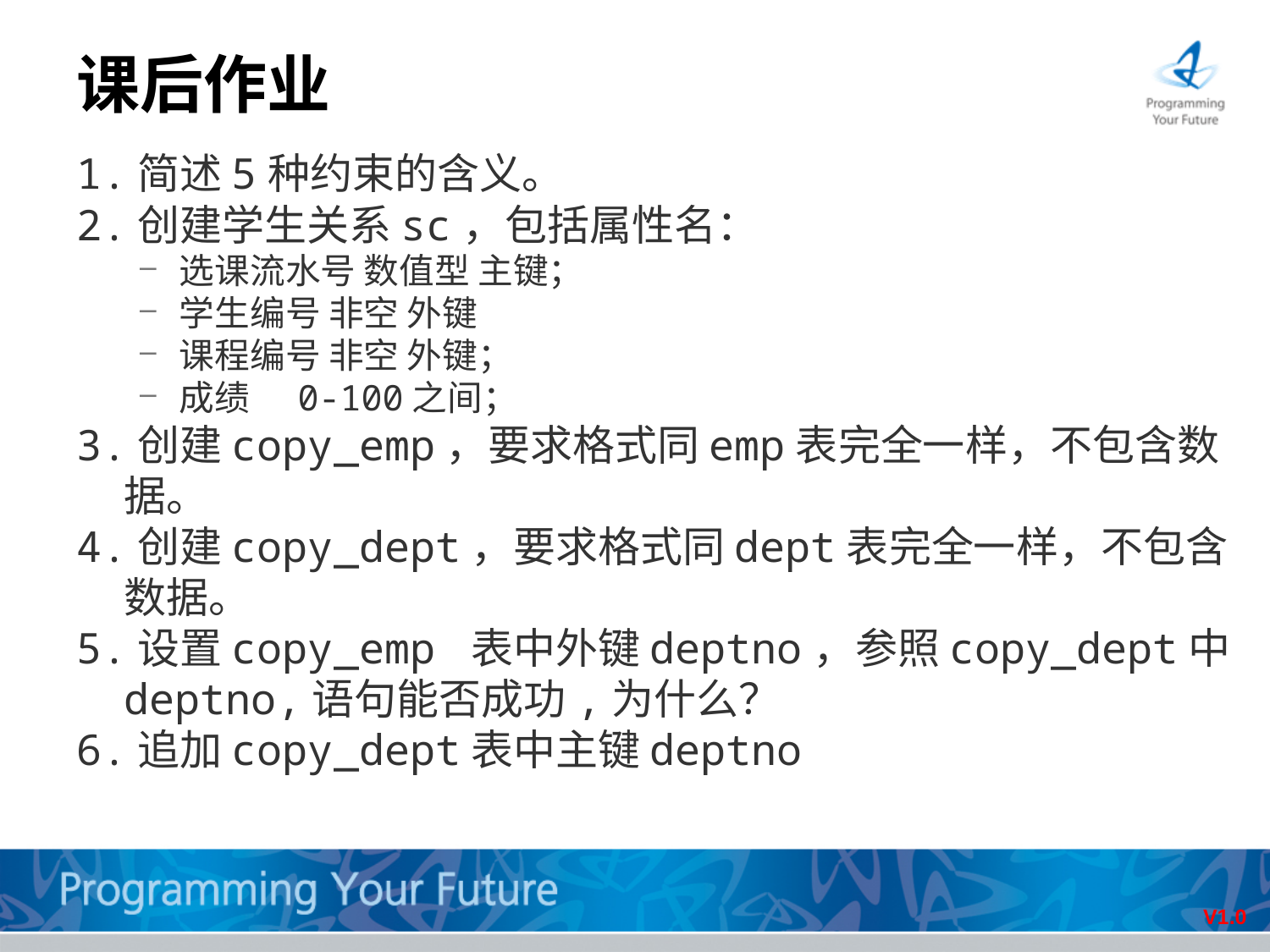

# 课后作业
1.简述5种约束的含义。
2.创建学生关系sc，包括属性名：
选课流水号 数值型 主键；
学生编号 非空 外键
课程编号 非空 外键；
成绩     0-100之间；
3.创建copy_emp，要求格式同emp表完全一样，不包含数据。
4.创建copy_dept，要求格式同dept表完全一样，不包含数据。
5.设置copy_emp 表中外键deptno，参照copy_dept中deptno,语句能否成功,为什么？
6.追加copy_dept表中主键deptno